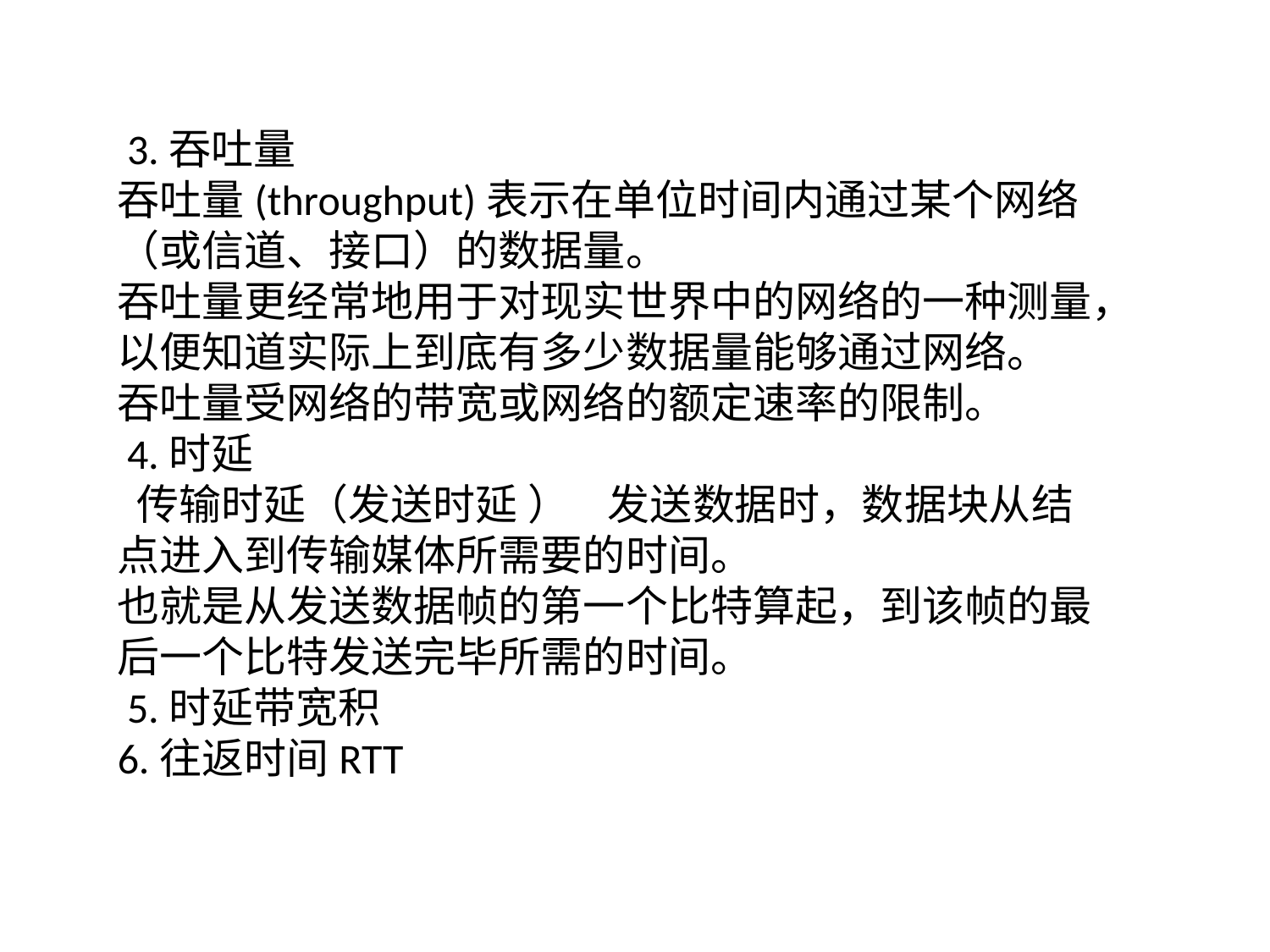

3.吞吐量
吞吐量(throughput)表示在单位时间内通过某个网络（或信道、接口）的数据量。
吞吐量更经常地用于对现实世界中的网络的一种测量，以便知道实际上到底有多少数据量能够通过网络。
吞吐量受网络的带宽或网络的额定速率的限制。
 4.时延
 传输时延（发送时延 ）    发送数据时，数据块从结点进入到传输媒体所需要的时间。
也就是从发送数据帧的第一个比特算起，到该帧的最后一个比特发送完毕所需的时间。
 5.时延带宽积
6.往返时间RTT